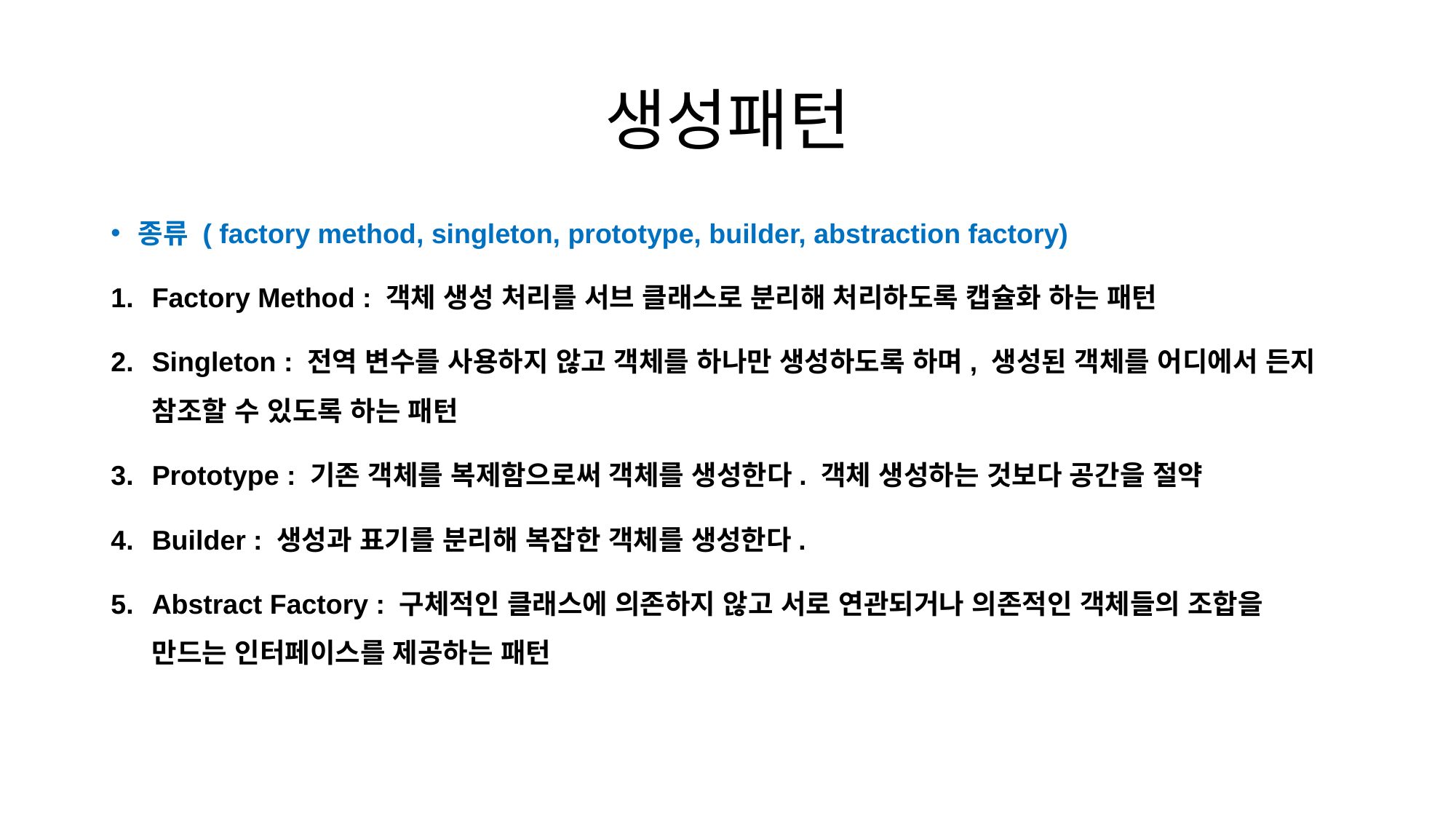

# 생성패턴
종류 ( factory method, singleton, prototype, builder, abstraction factory)
Factory Method : 객체 생성 처리를 서브 클래스로 분리해 처리하도록 캡슐화 하는 패턴
Singleton : 전역 변수를 사용하지 않고 객체를 하나만 생성하도록 하며, 생성된 객체를 어디에서 든지 참조할 수 있도록 하는 패턴
Prototype : 기존 객체를 복제함으로써 객체를 생성한다. 객체 생성하는 것보다 공간을 절약
Builder : 생성과 표기를 분리해 복잡한 객체를 생성한다.
Abstract Factory : 구체적인 클래스에 의존하지 않고 서로 연관되거나 의존적인 객체들의 조합을 만드는 인터페이스를 제공하는 패턴